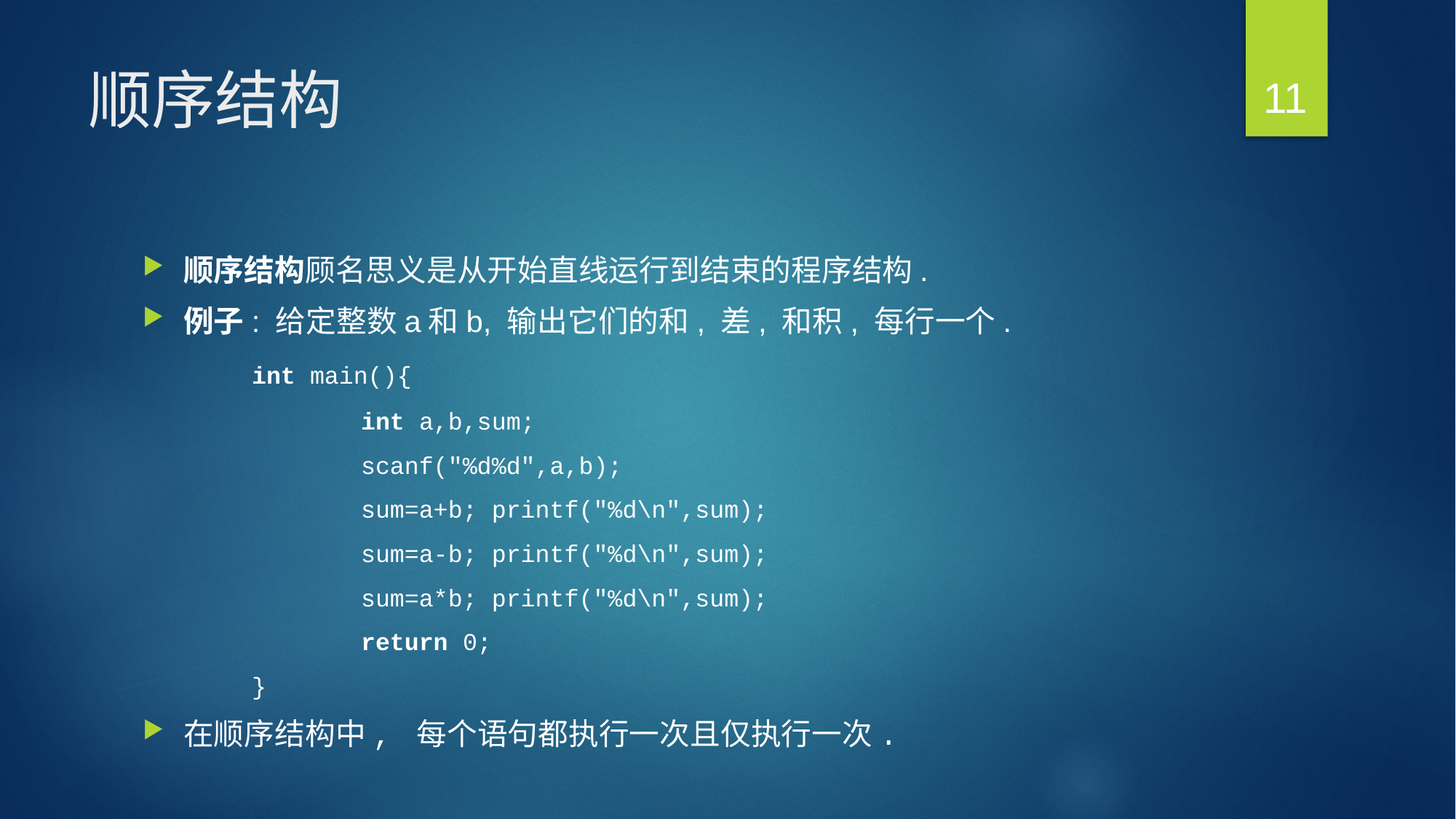

11
# 顺序结构
顺序结构顾名思义是从开始直线运行到结束的程序结构.
例子: 给定整数a和b, 输出它们的和, 差, 和积, 每行一个.
	int main(){
		int a,b,sum;
		scanf("%d%d",a,b);
		sum=a+b; printf("%d\n",sum);
		sum=a-b; printf("%d\n",sum);
		sum=a*b; printf("%d\n",sum);
		return 0;
	}
在顺序结构中, 每个语句都执行一次且仅执行一次.